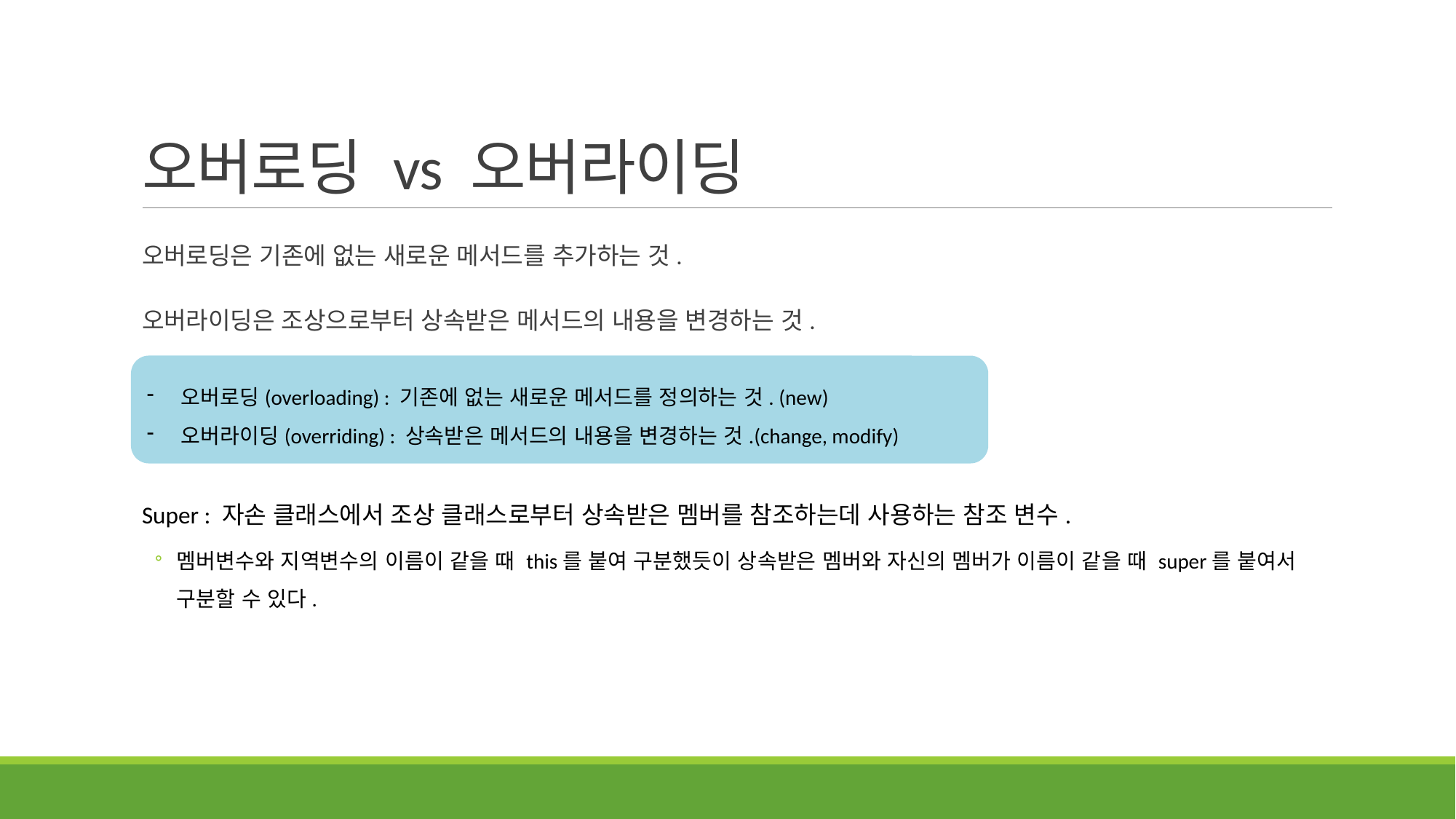

# 오버로딩 vs 오버라이딩
오버로딩은 기존에 없는 새로운 메서드를 추가하는 것.
오버라이딩은 조상으로부터 상속받은 메서드의 내용을 변경하는 것.

Super : 자손 클래스에서 조상 클래스로부터 상속받은 멤버를 참조하는데 사용하는 참조 변수.
멤버변수와 지역변수의 이름이 같을 때 this를 붙여 구분했듯이 상속받은 멤버와 자신의 멤버가 이름이 같을 때 super를 붙여서 구분할 수 있다.

오버로딩(overloading) : 기존에 없는 새로운 메서드를 정의하는 것. (new)
오버라이딩(overriding) : 상속받은 메서드의 내용을 변경하는 것.(change, modify)